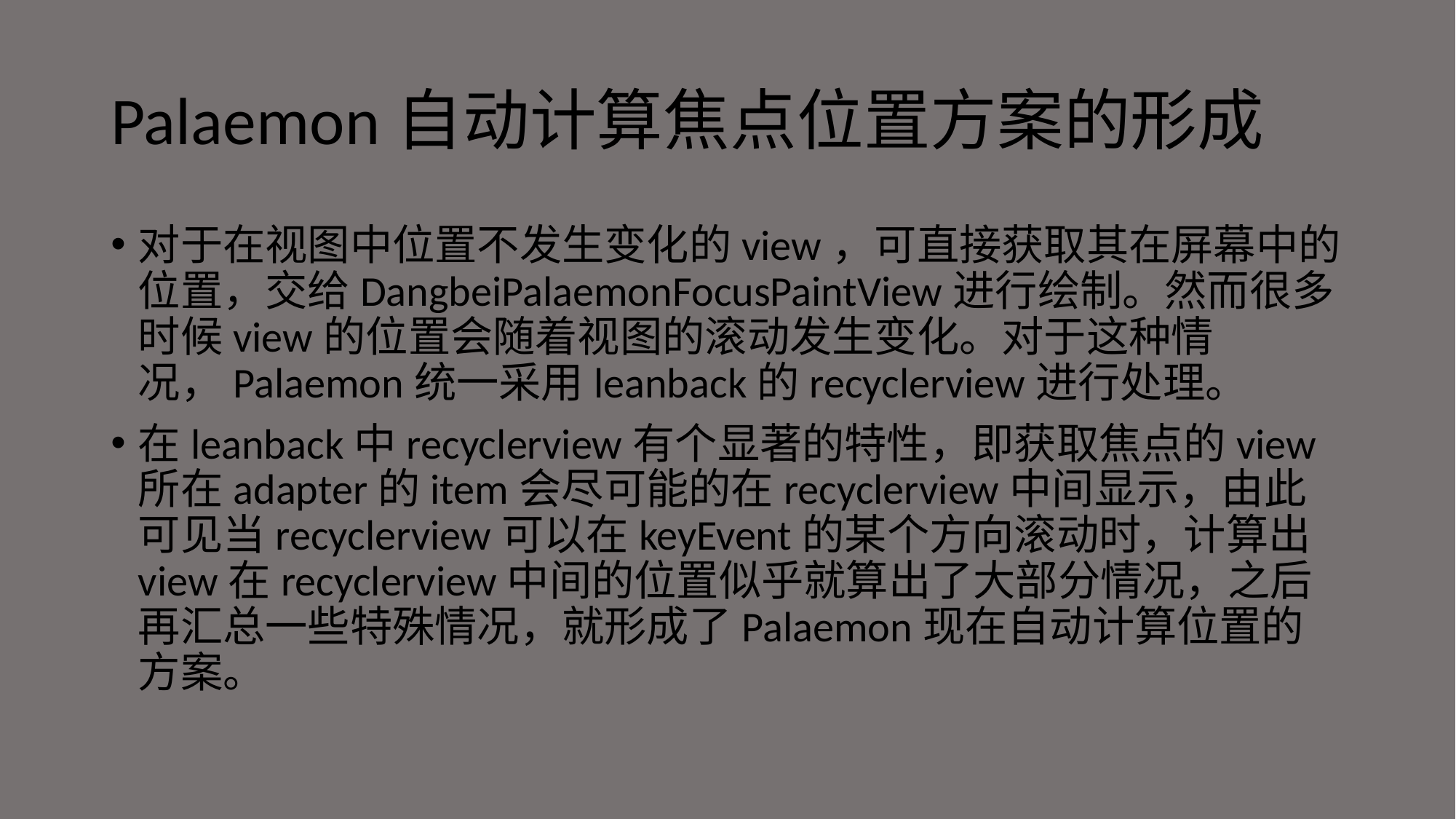

# Palaemon自动计算焦点位置方案的形成
对于在视图中位置不发生变化的view，可直接获取其在屏幕中的位置，交给DangbeiPalaemonFocusPaintView进行绘制。然而很多时候view的位置会随着视图的滚动发生变化。对于这种情况，Palaemon统一采用leanback的recyclerview进行处理。
在leanback中recyclerview有个显著的特性，即获取焦点的view所在adapter的item会尽可能的在recyclerview中间显示，由此可见当recyclerview可以在keyEvent的某个方向滚动时，计算出view在recyclerview中间的位置似乎就算出了大部分情况，之后再汇总一些特殊情况，就形成了Palaemon现在自动计算位置的方案。